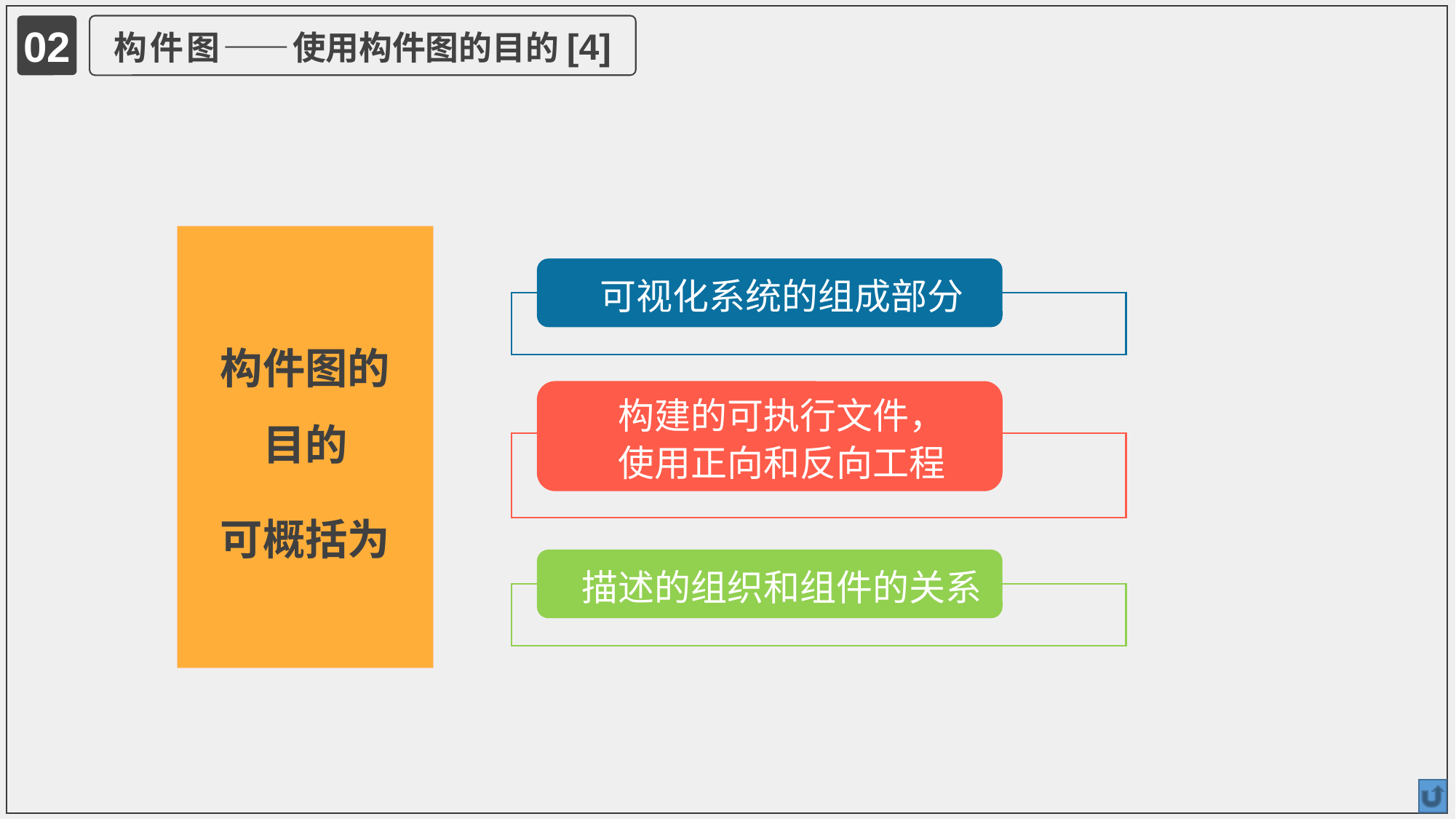

02
构件图——使用构件图的目的[4]

可视化系统的组成部分

构件图的目的
可概括为
构建的可执行文件，
使用正向和反向工程

描述的组织和组件的关系